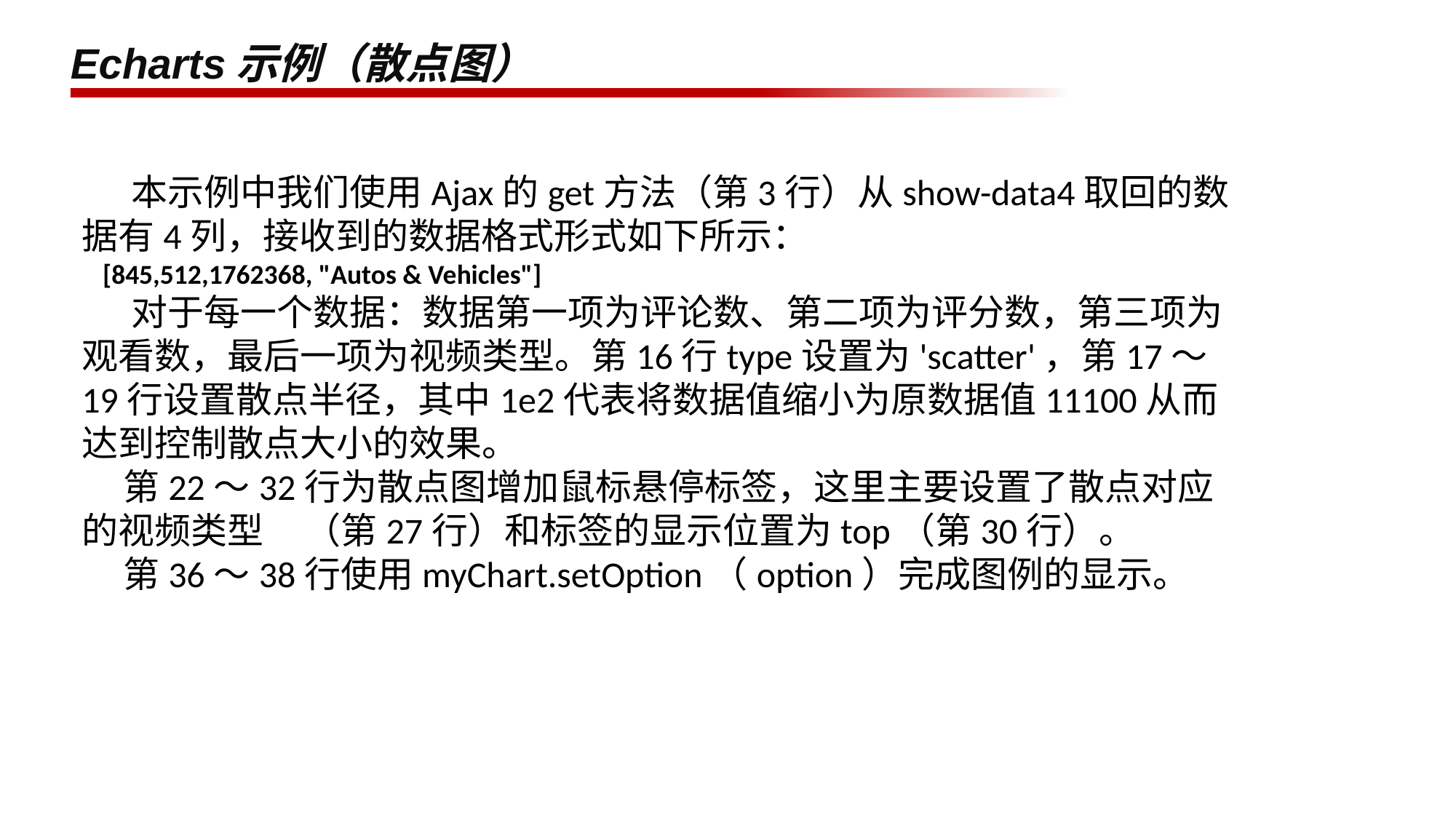

# Echarts示例（散点图）

     本示例中我们使用Ajax的get方法（第3行）从show-data4取回的数据有4列，接收到的数据格式形式如下所示：
     [845,512,1762368, "Autos & Vehicles"]
     对于每一个数据：数据第一项为评论数、第二项为评分数，第三项为观看数，最后一项为视频类型。第16行type设置为'scatter'，第17～19行设置散点半径，其中1e2代表将数据值缩小为原数据值11100从而达到控制散点大小的效果。
    第22～32行为散点图增加鼠标悬停标签，这里主要设置了散点对应的视频类型     （第27行）和标签的显示位置为top（第30行）。
    第36～38行使用myChart.setOption（option）完成图例的显示。